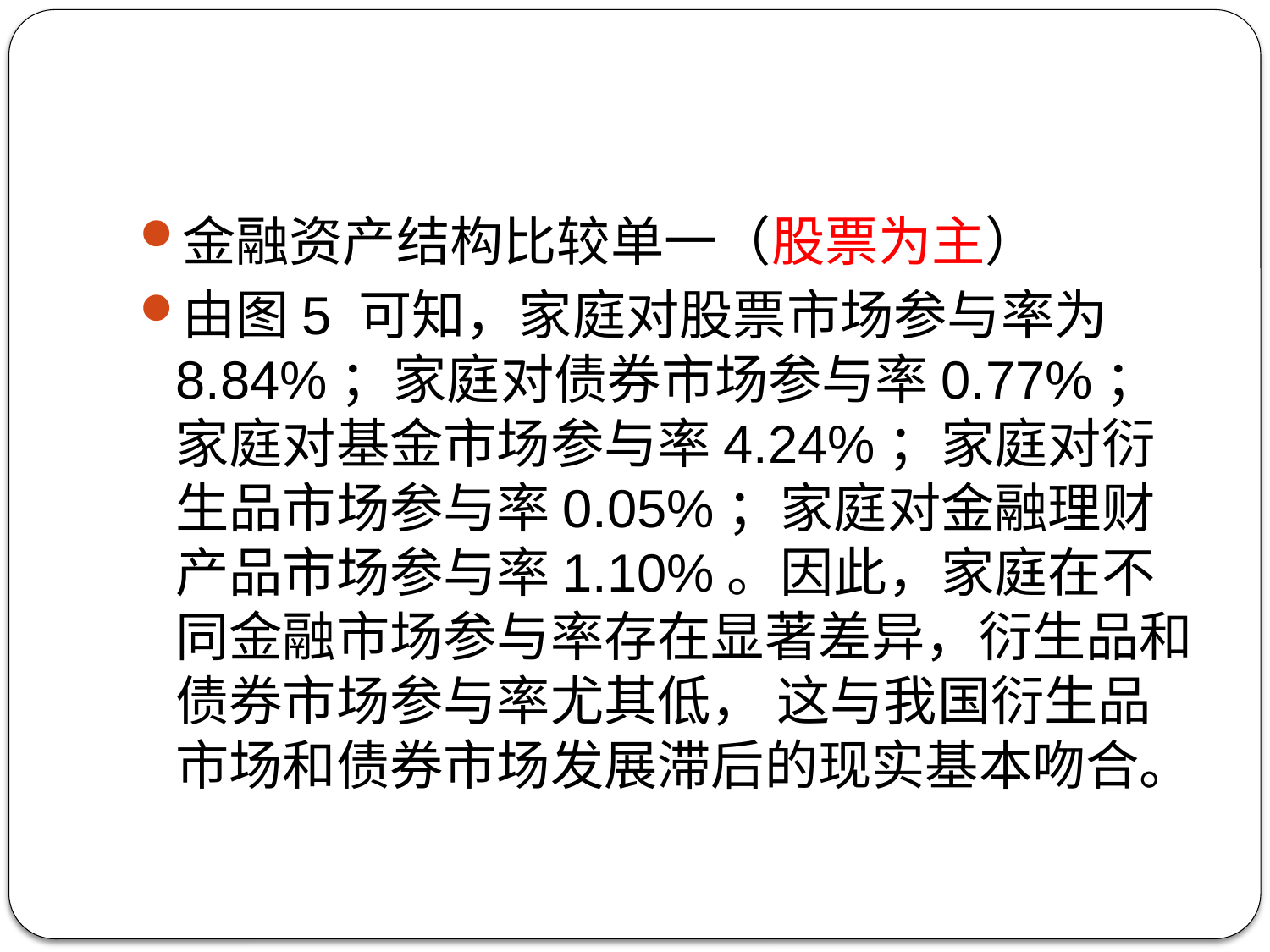

金融资产结构比较单一（股票为主）
由图5 可知，家庭对股票市场参与率为8.84%；家庭对债券市场参与率0.77%；家庭对基金市场参与率4.24%；家庭对衍生品市场参与率0.05%；家庭对金融理财产品市场参与率1.10%。因此，家庭在不同金融市场参与率存在显著差异，衍生品和债券市场参与率尤其低， 这与我国衍生品市场和债券市场发展滞后的现实基本吻合。
30